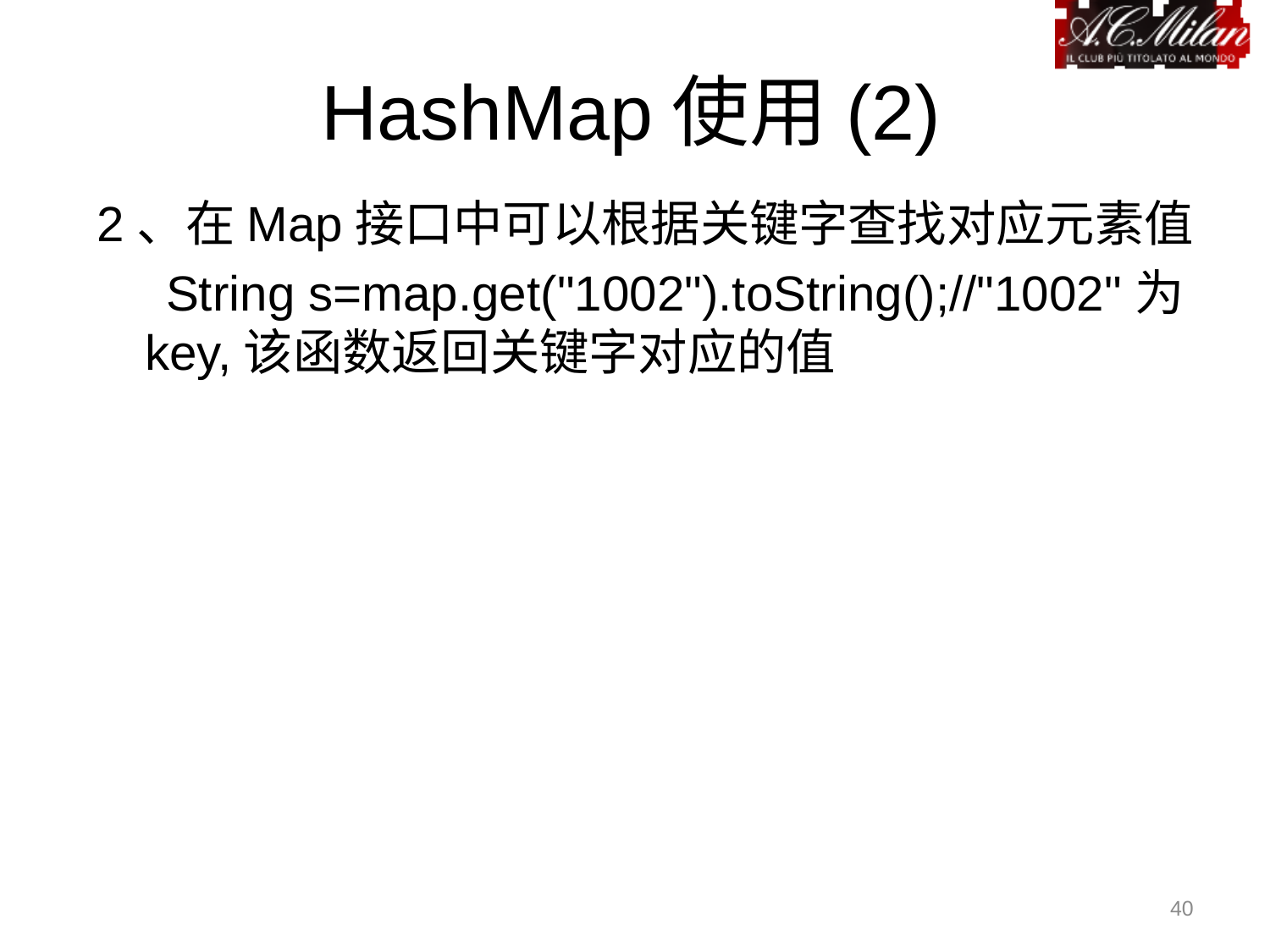

# HashMap使用(2)
2、在Map接口中可以根据关键字查找对应元素值
     String s=map.get("1002").toString();//"1002"为key,该函数返回关键字对应的值
40